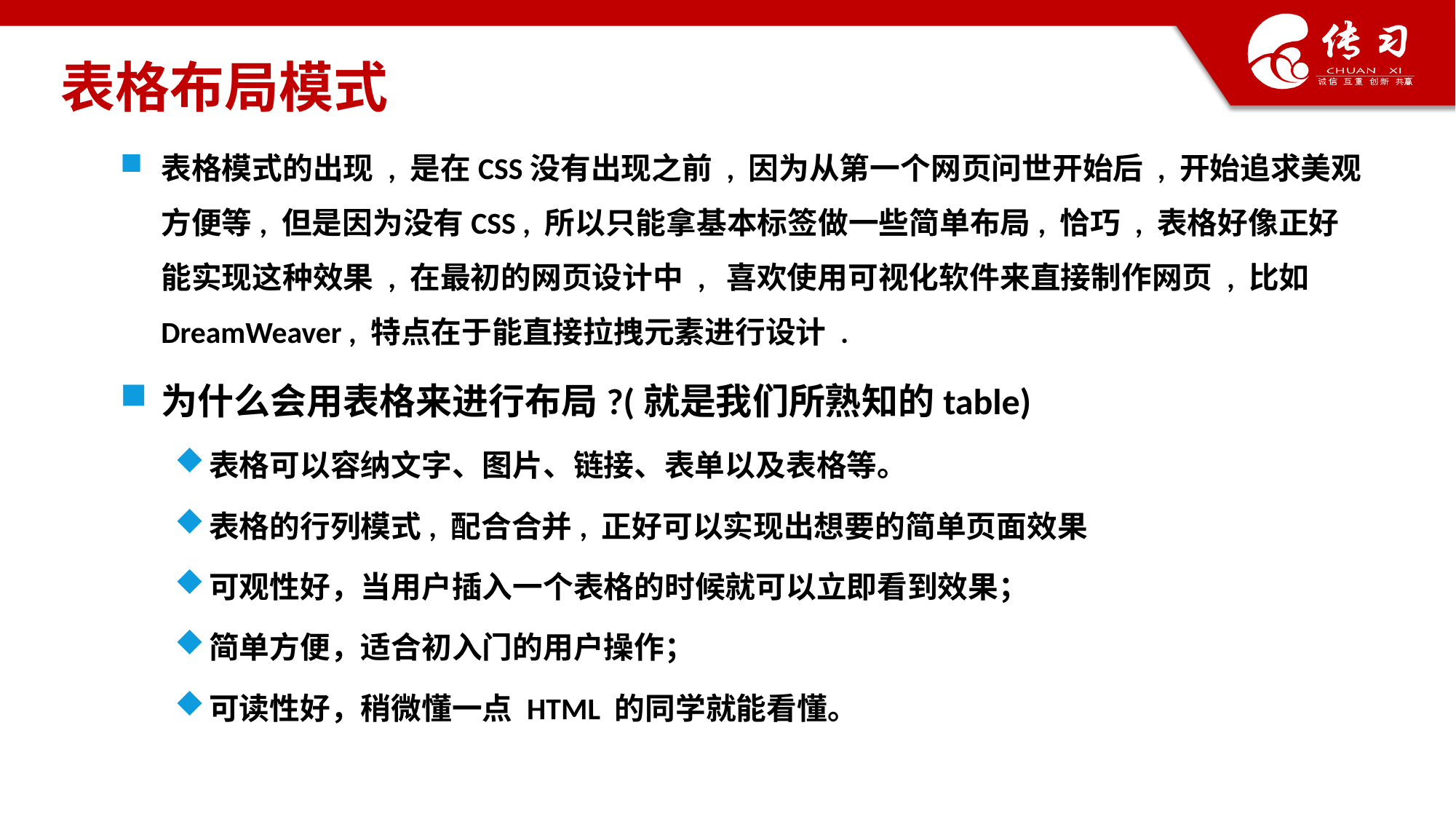

# 表格布局模式
表格模式的出现 , 是在CSS没有出现之前 , 因为从第一个网页问世开始后 , 开始追求美观方便等, 但是因为没有CSS , 所以只能拿基本标签做一些简单布局, 恰巧 , 表格好像正好能实现这种效果 , 在最初的网页设计中 ,  喜欢使用可视化软件来直接制作网页 , 比如DreamWeaver , 特点在于能直接拉拽元素进行设计 .
为什么会用表格来进行布局?(就是我们所熟知的table)
表格可以容纳文字、图片、链接、表单以及表格等。
表格的行列模式, 配合合并, 正好可以实现出想要的简单页面效果
可观性好，当用户插入一个表格的时候就可以立即看到效果；
简单方便，适合初入门的用户操作；
可读性好，稍微懂一点 HTML 的同学就能看懂。